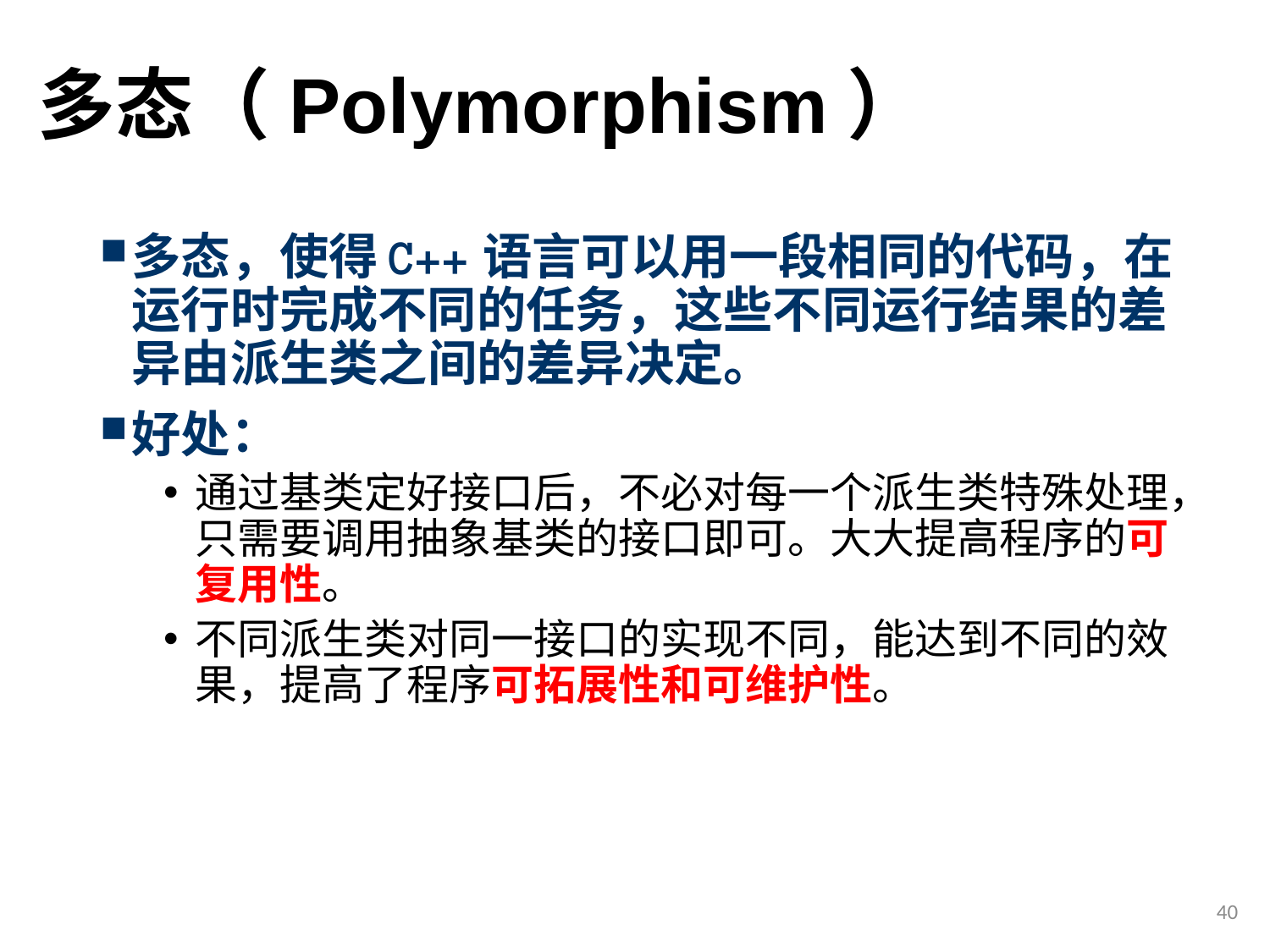

# 多态（Polymorphism）
多态，使得C++语言可以用一段相同的代码，在运行时完成不同的任务，这些不同运行结果的差异由派生类之间的差异决定。
好处：
通过基类定好接口后，不必对每一个派生类特殊处理，只需要调用抽象基类的接口即可。大大提高程序的可复用性。
不同派生类对同一接口的实现不同，能达到不同的效果，提高了程序可拓展性和可维护性。

40